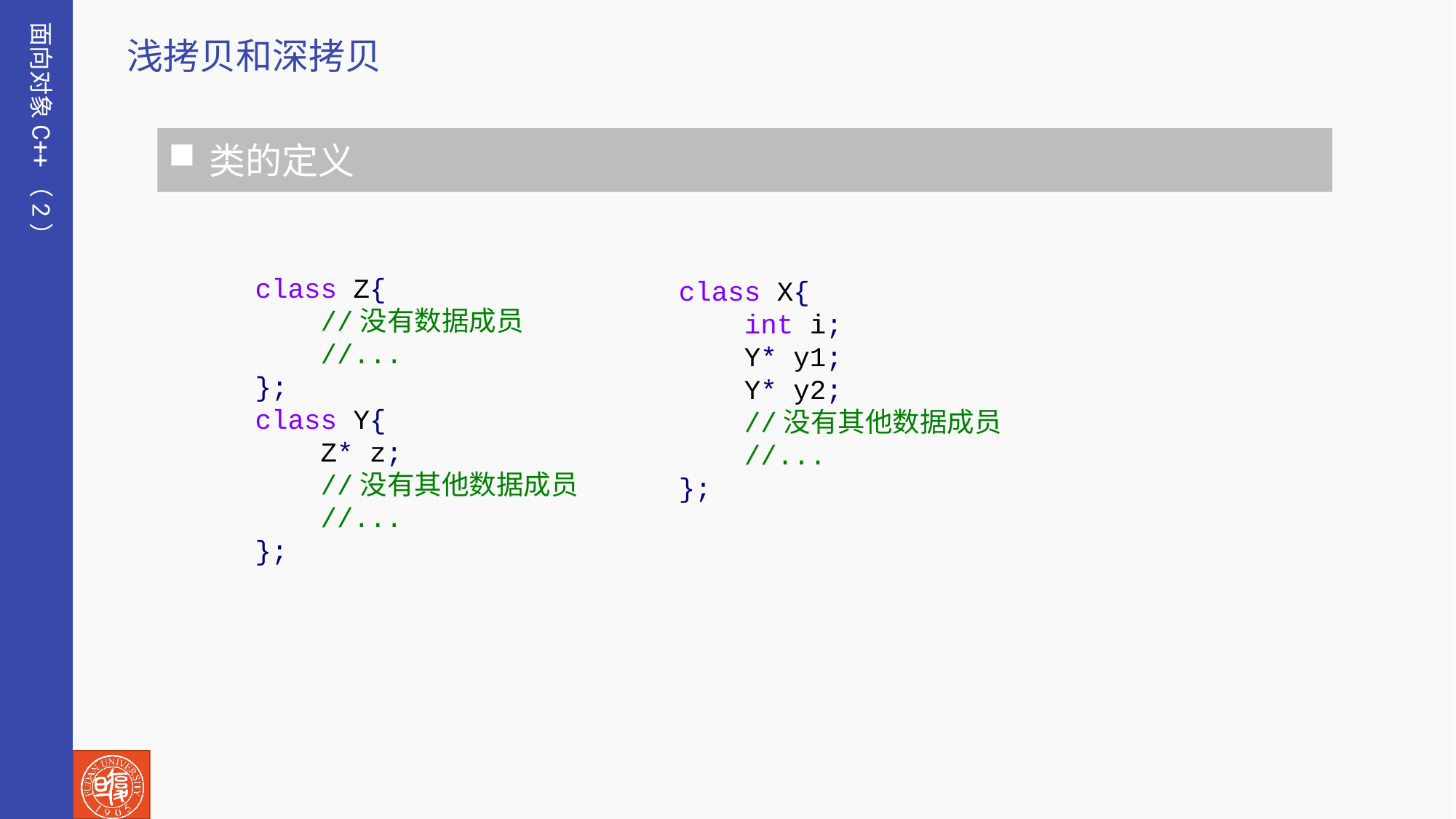

面向对象C++（2）
浅拷贝和深拷贝
类的定义
class Z{
    //没有数据成员
    //...
};
class Y{
    Z* z;
    //没有其他数据成员
    //...
};
class X{
    int i;
    Y* y1;
    Y* y2;
    //没有其他数据成员
    //...
};